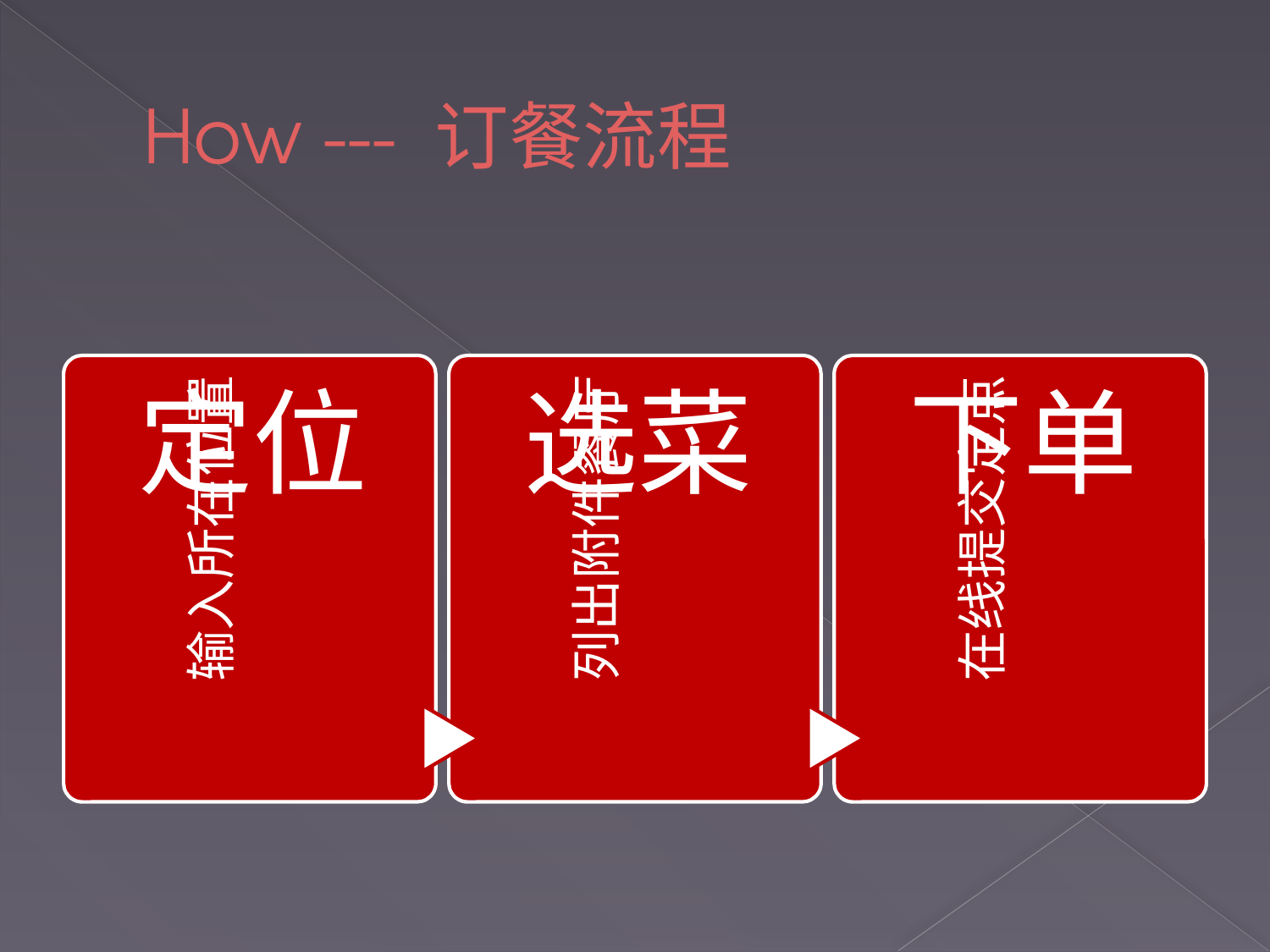

# How --- 订餐流程
输入所在位置
定位
列出附件餐厅
选菜
在线提交定点
下单